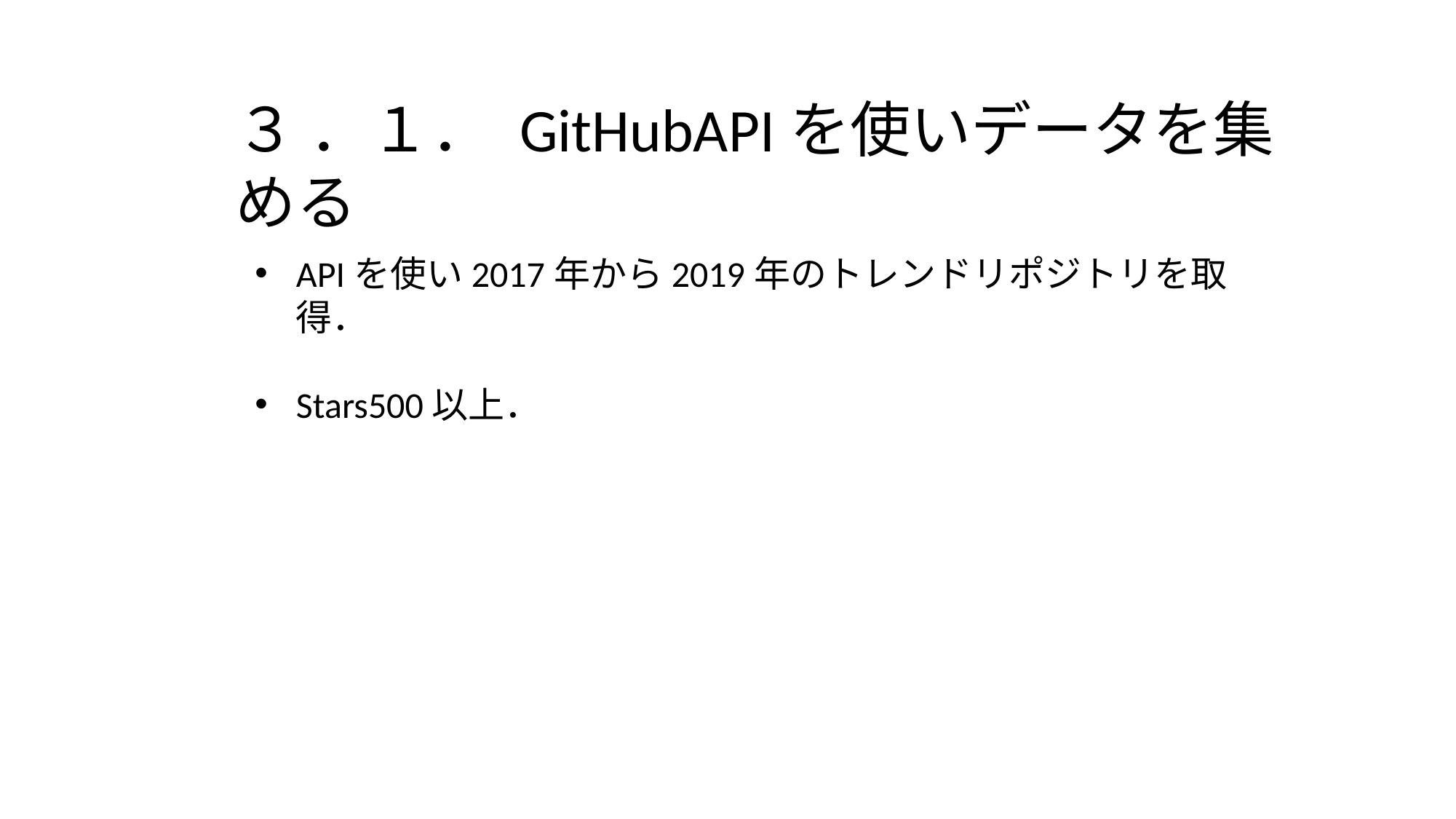

３ ．１． GitHubAPIを使いデータを集める
APIを使い2017年から2019年のトレンドリポジトリを取得．

Stars500以上．